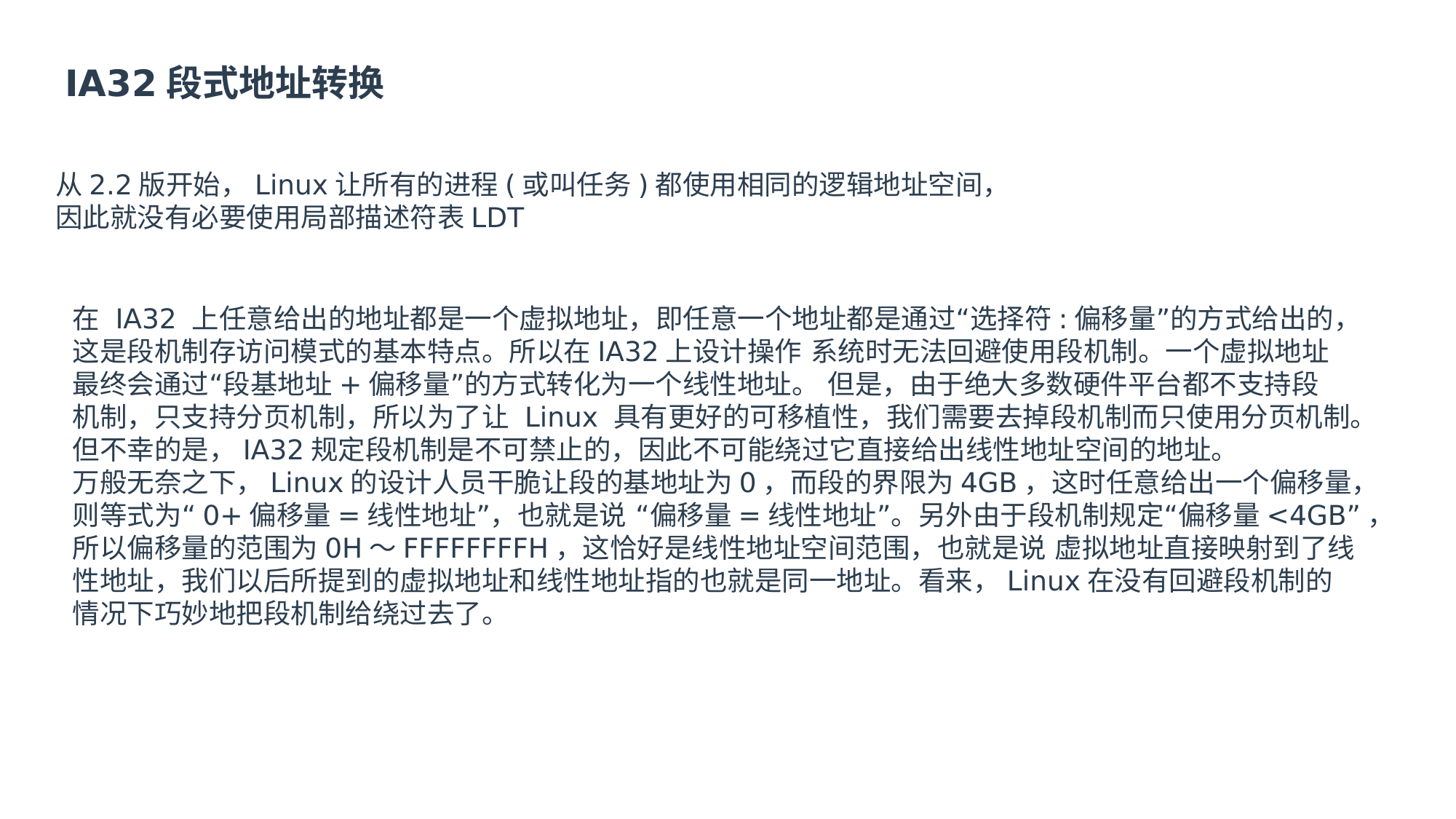

IA32段式地址转换
从2.2版开始，Linux让所有的进程(或叫任务)都使用相同的逻辑地址空间，
因此就没有必要使用局部描述符表LDT
在 IA32 上任意给出的地址都是一个虚拟地址，即任意一个地址都是通过“选择符:偏移量”的方式给出的，
这是段机制存访问模式的基本特点。所以在IA32上设计操作 系统时无法回避使用段机制。一个虚拟地址
最终会通过“段基地址+偏移量”的方式转化为一个线性地址。 但是，由于绝大多数硬件平台都不支持段
机制，只支持分页机制，所以为了让 Linux 具有更好的可移植性，我们需要去掉段机制而只使用分页机制。
但不幸的是，IA32规定段机制是不可禁止的，因此不可能绕过它直接给出线性地址空间的地址。
万般无奈之下，Linux的设计人员干脆让段的基地址为0，而段的界限为4GB，这时任意给出一个偏移量，
则等式为“0+偏移量=线性地址”，也就是说 “偏移量=线性地址”。另外由于段机制规定“偏移量<4GB”，
所以偏移量的范围为0H～FFFFFFFFH，这恰好是线性地址空间范围，也就是说 虚拟地址直接映射到了线
性地址，我们以后所提到的虚拟地址和线性地址指的也就是同一地址。看来，Linux在没有回避段机制的
情况下巧妙地把段机制给绕过去了。